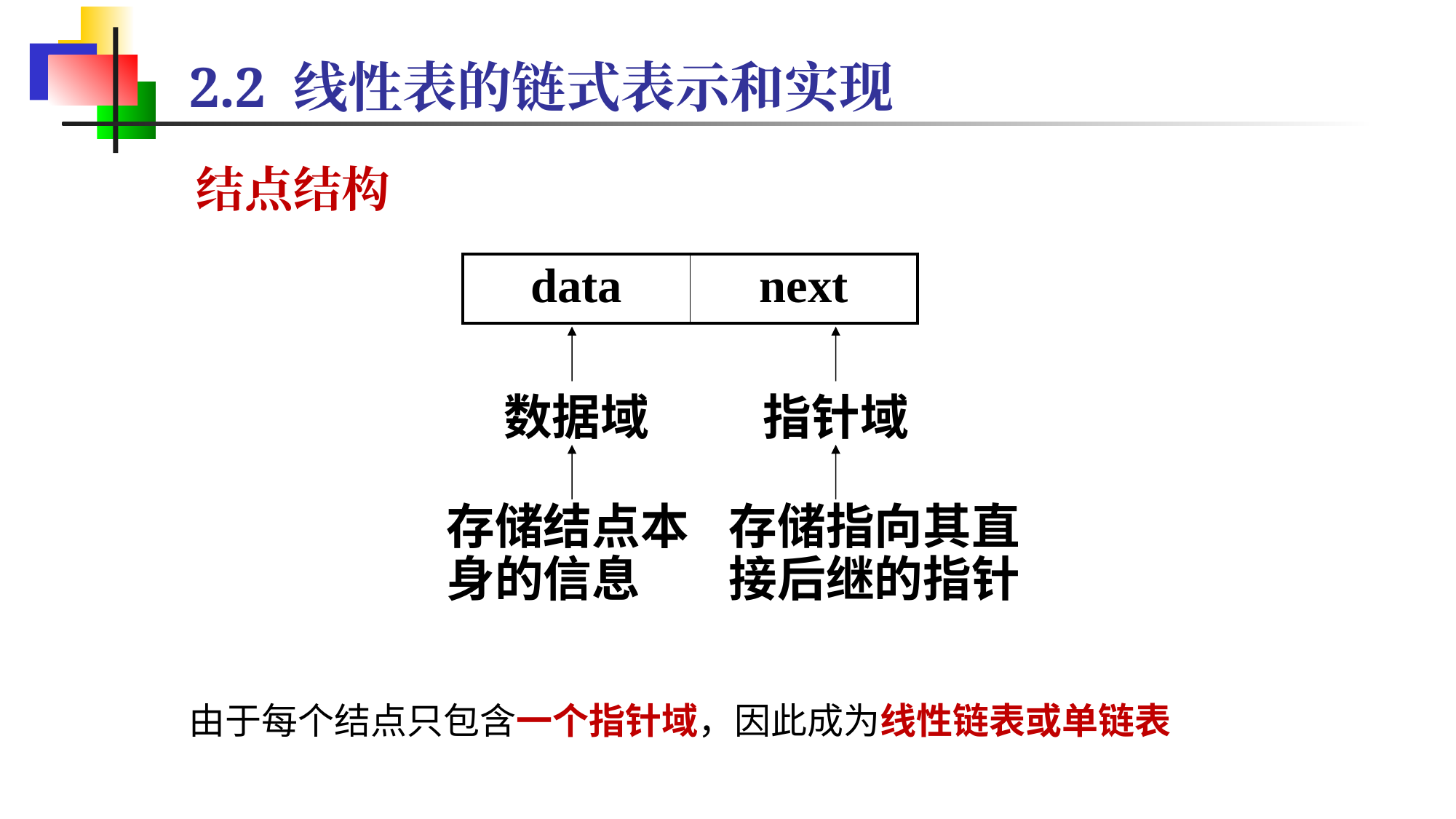

# 2.2 线性表的链式表示和实现
结点结构
| data | next |
| --- | --- |

数据域
指针域

存储结点本
身的信息
存储指向其直
接后继的指针
由于每个结点只包含一个指针域，因此成为线性链表或单链表